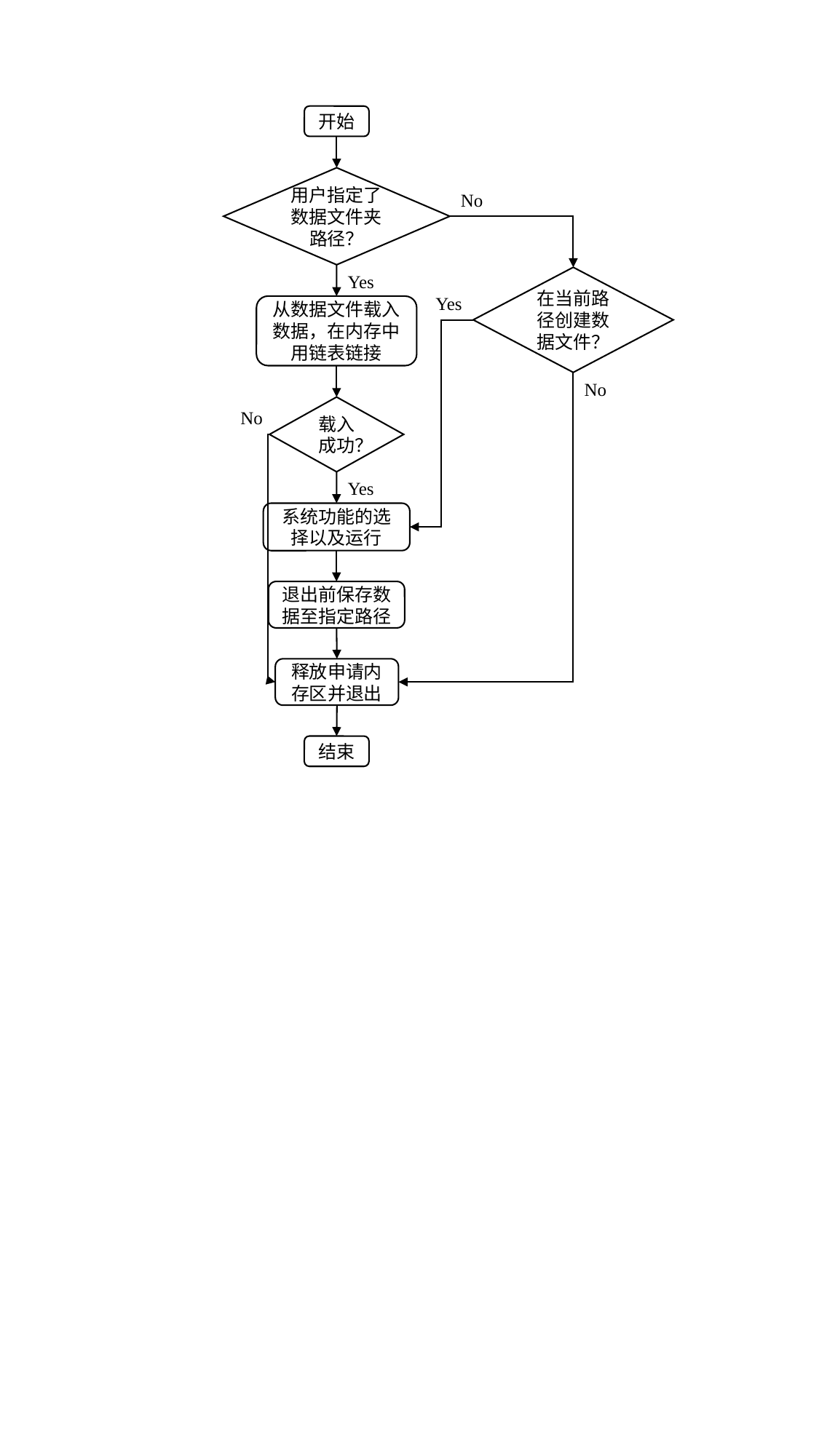

开始
用户指定了数据文件夹路径？
No
Yes
在当前路径创建数据文件？
Yes
从数据文件载入数据，在内存中用链表链接
No
载入成功？
No
Yes
系统功能的选择以及运行
退出前保存数据至指定路径
释放申请内存区并退出
结束